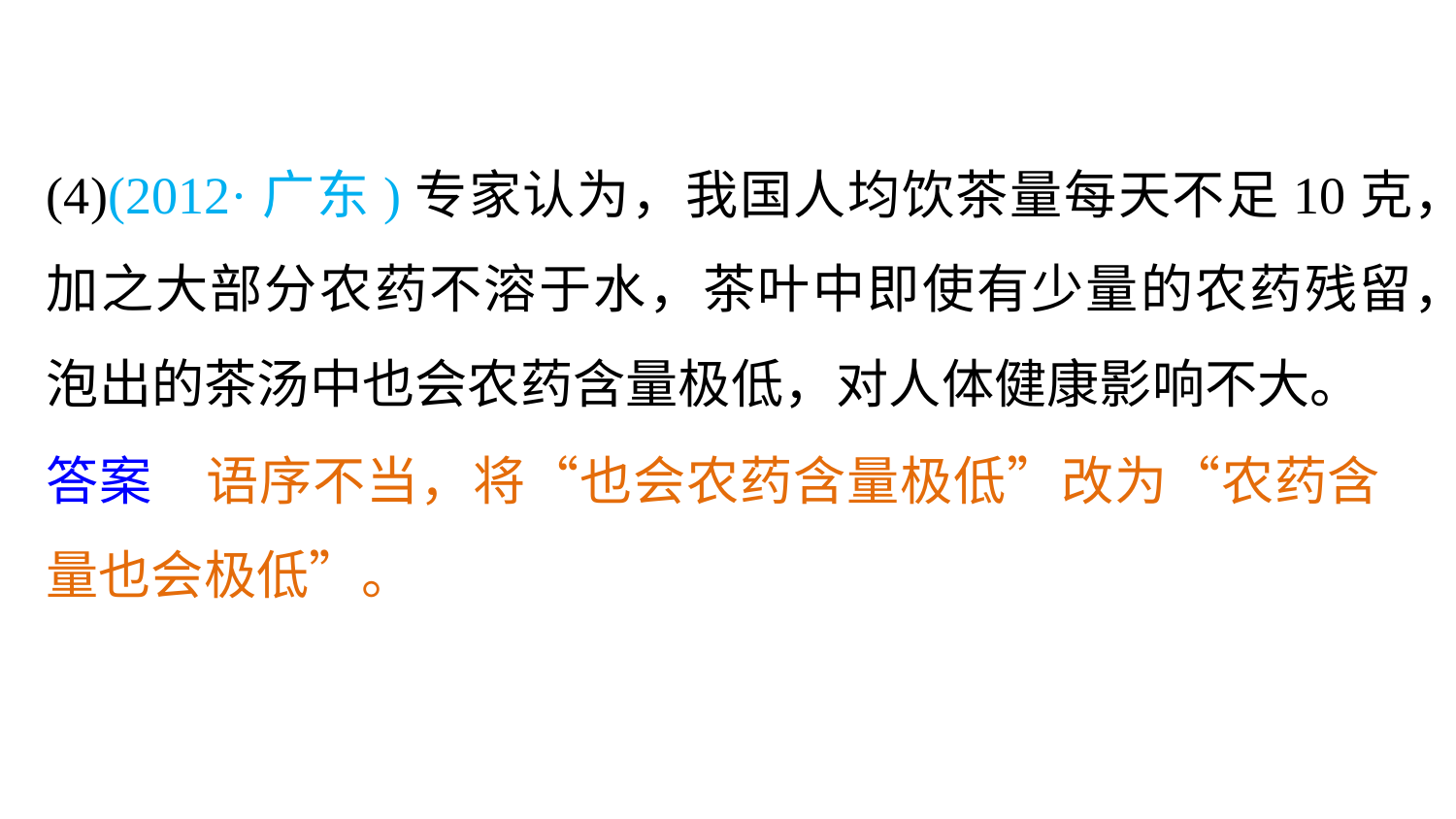

(4)(2012·广东)专家认为，我国人均饮茶量每天不足10克，加之大部分农药不溶于水，茶叶中即使有少量的农药残留，泡出的茶汤中也会农药含量极低，对人体健康影响不大。
答案　语序不当，将“也会农药含量极低”改为“农药含量也会极低”。